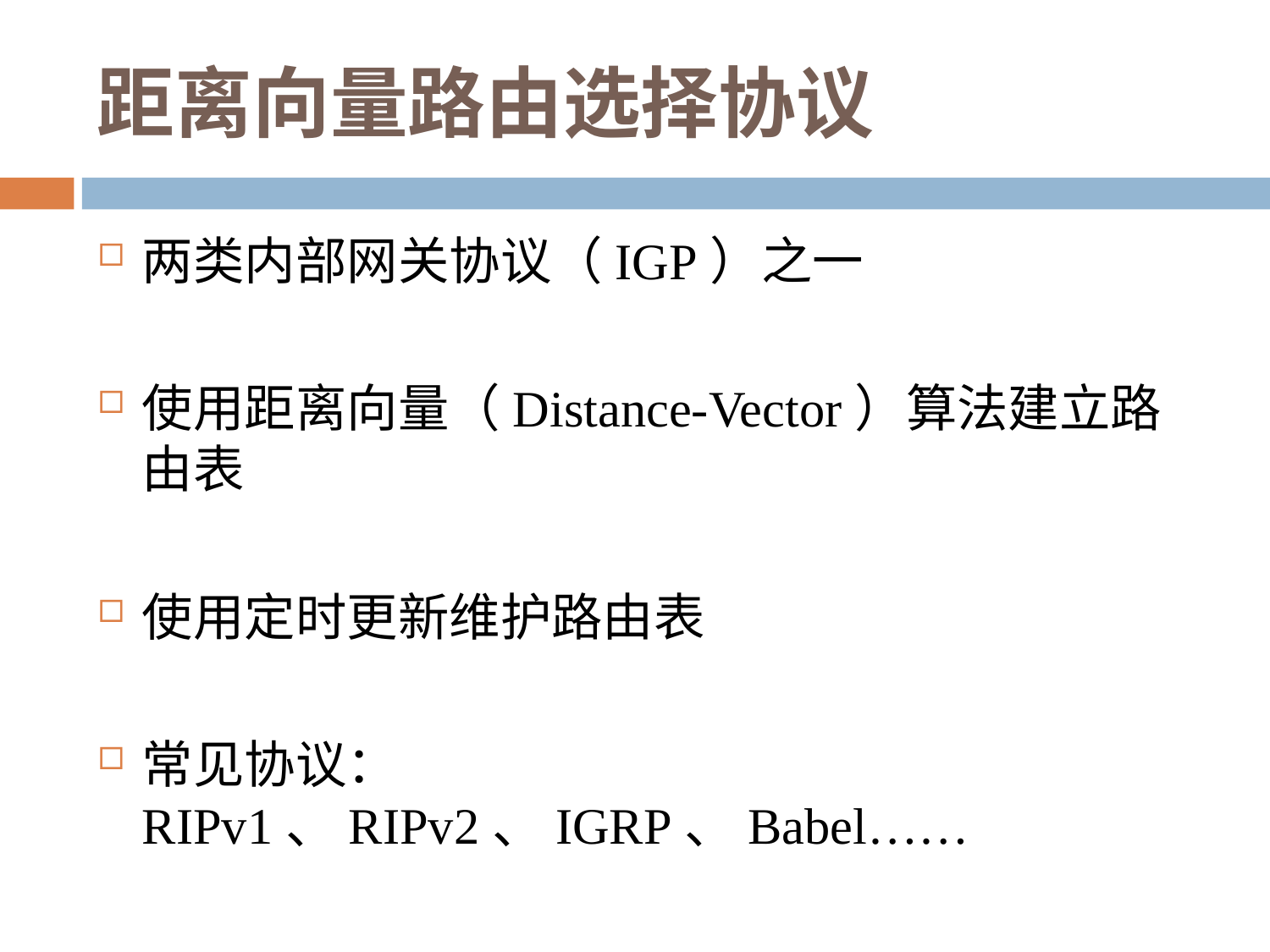

# 距离向量路由选择协议
两类内部网关协议（IGP）之一

使用距离向量（Distance-Vector）算法建立路由表

使用定时更新维护路由表

常见协议：RIPv1、RIPv2、IGRP、Babel……